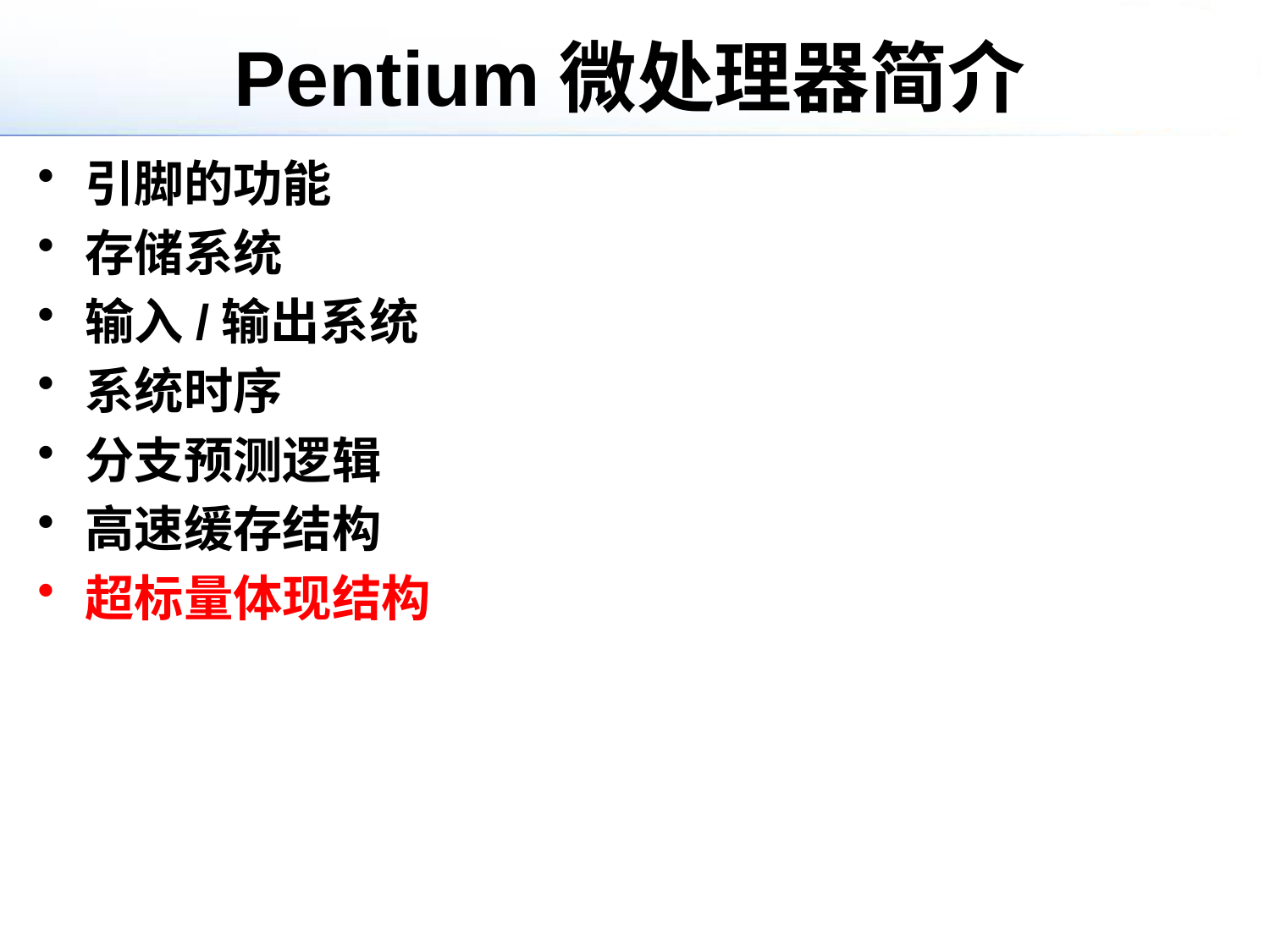

# Pentium微处理器简介
引脚的功能
存储系统
输入/输出系统
系统时序
分支预测逻辑
高速缓存结构
超标量体现结构